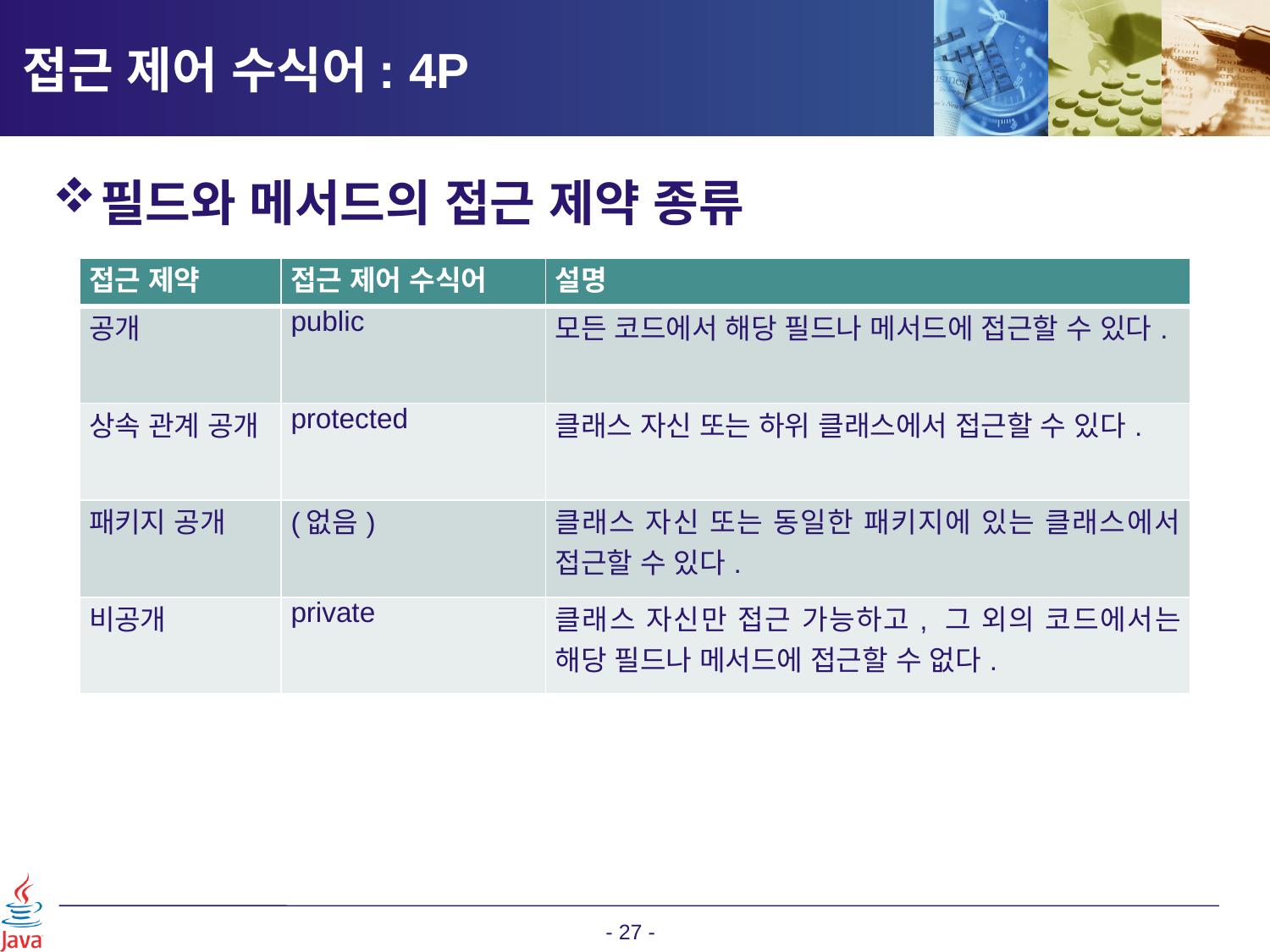

# 접근 제어 수식어: 4P
필드와 메서드의 접근 제약 종류
| 접근 제약 | 접근 제어 수식어 | 설명 |
| --- | --- | --- |
| 공개 | public | 모든 코드에서 해당 필드나 메서드에 접근할 수 있다. |
| 상속 관계 공개 | protected | 클래스 자신 또는 하위 클래스에서 접근할 수 있다. |
| 패키지 공개 | (없음) | 클래스 자신 또는 동일한 패키지에 있는 클래스에서 접근할 수 있다. |
| 비공개 | private | 클래스 자신만 접근 가능하고, 그 외의 코드에서는 해당 필드나 메서드에 접근할 수 없다. |